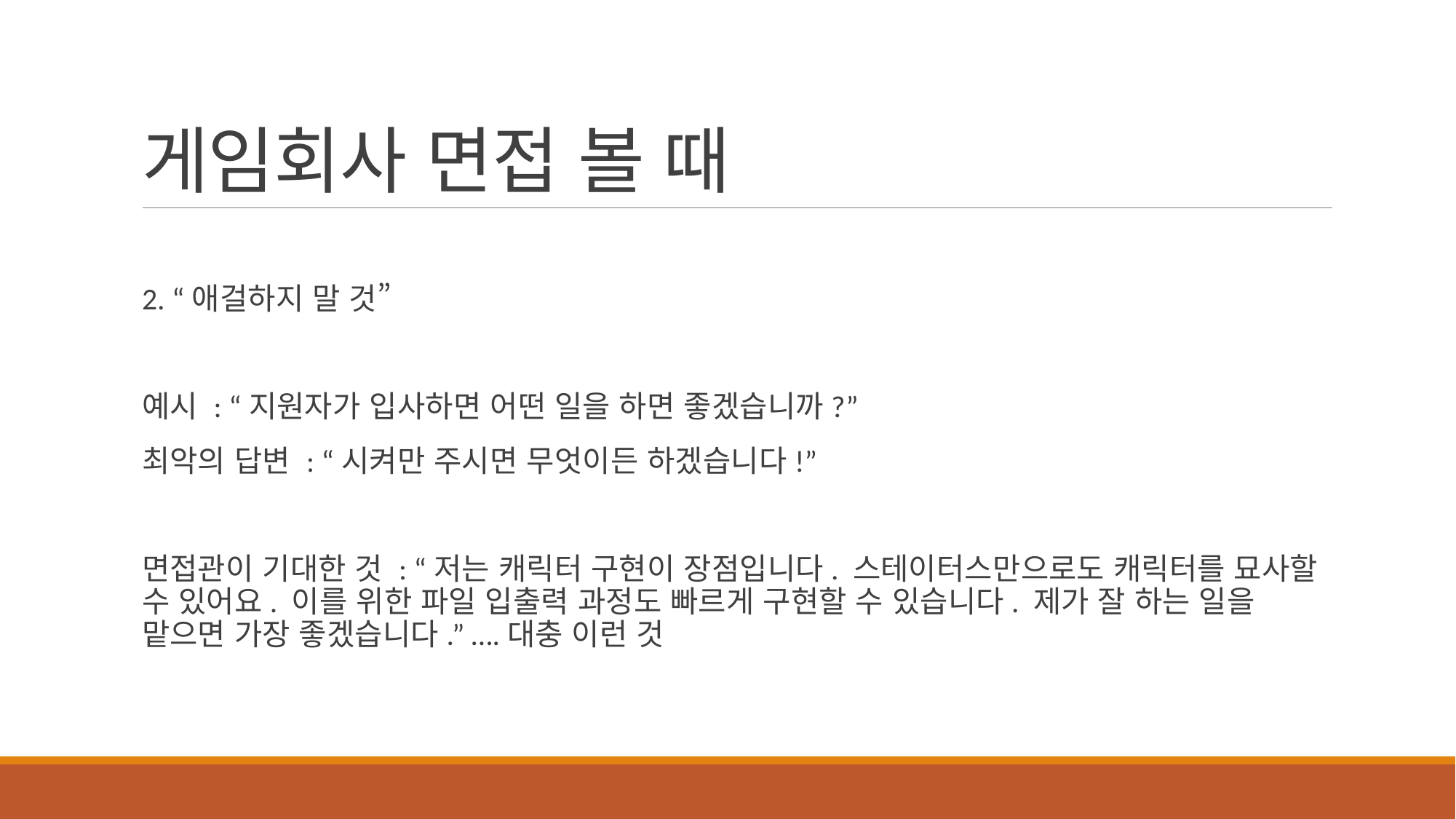

# 게임회사 면접 볼 때

2. “애걸하지 말 것”

예시 : “지원자가 입사하면 어떤 일을 하면 좋겠습니까?”
최악의 답변 : “시켜만 주시면 무엇이든 하겠습니다!”

면접관이 기대한 것 : “저는 캐릭터 구현이 장점입니다. 스테이터스만으로도 캐릭터를 묘사할 수 있어요. 이를 위한 파일 입출력 과정도 빠르게 구현할 수 있습니다. 제가 잘 하는 일을 맡으면 가장 좋겠습니다.” ….대충 이런 것